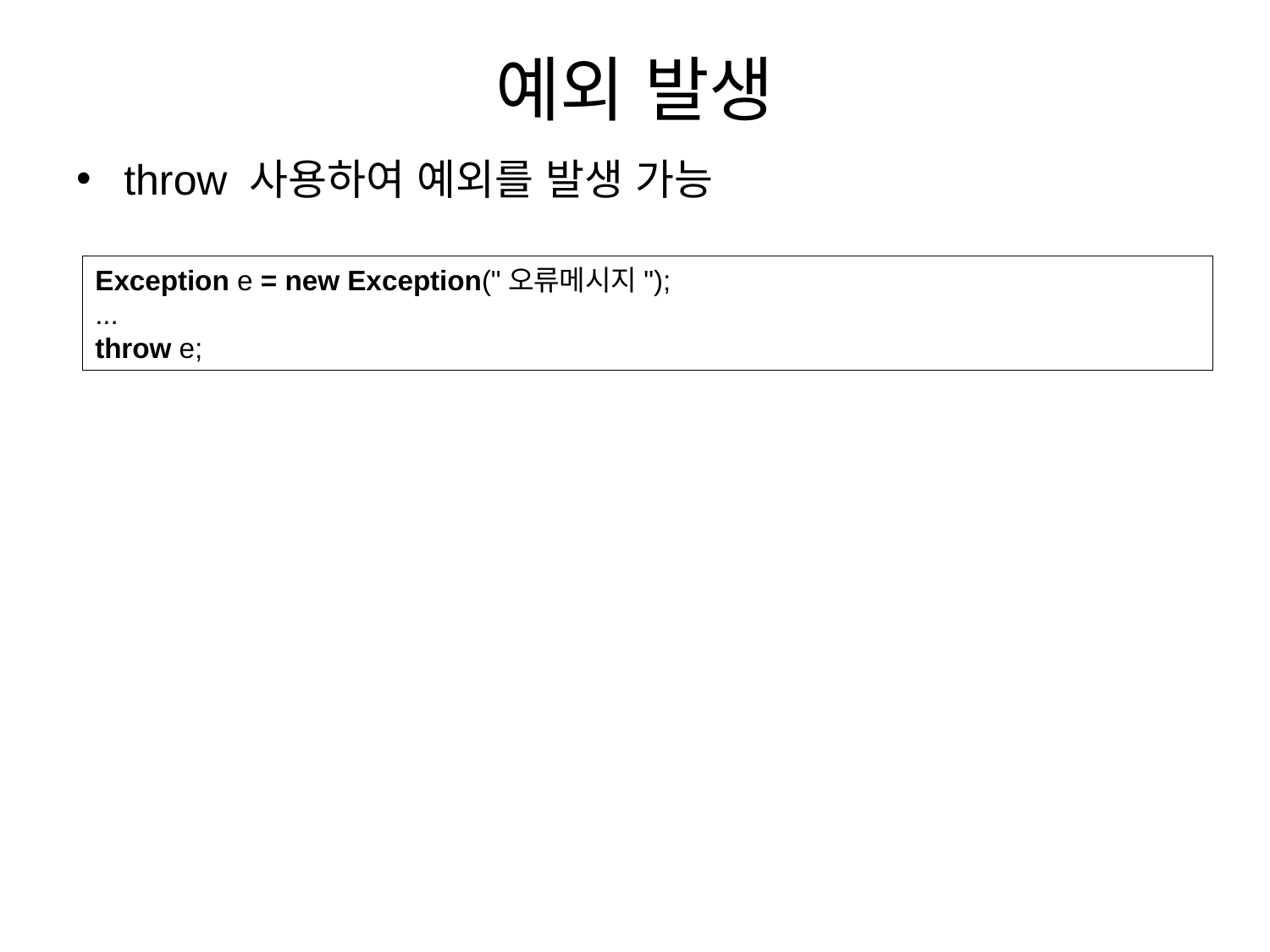

# 예외 발생
throw 사용하여 예외를 발생 가능
Exception e = new Exception("오류메시지");
...
throw e;